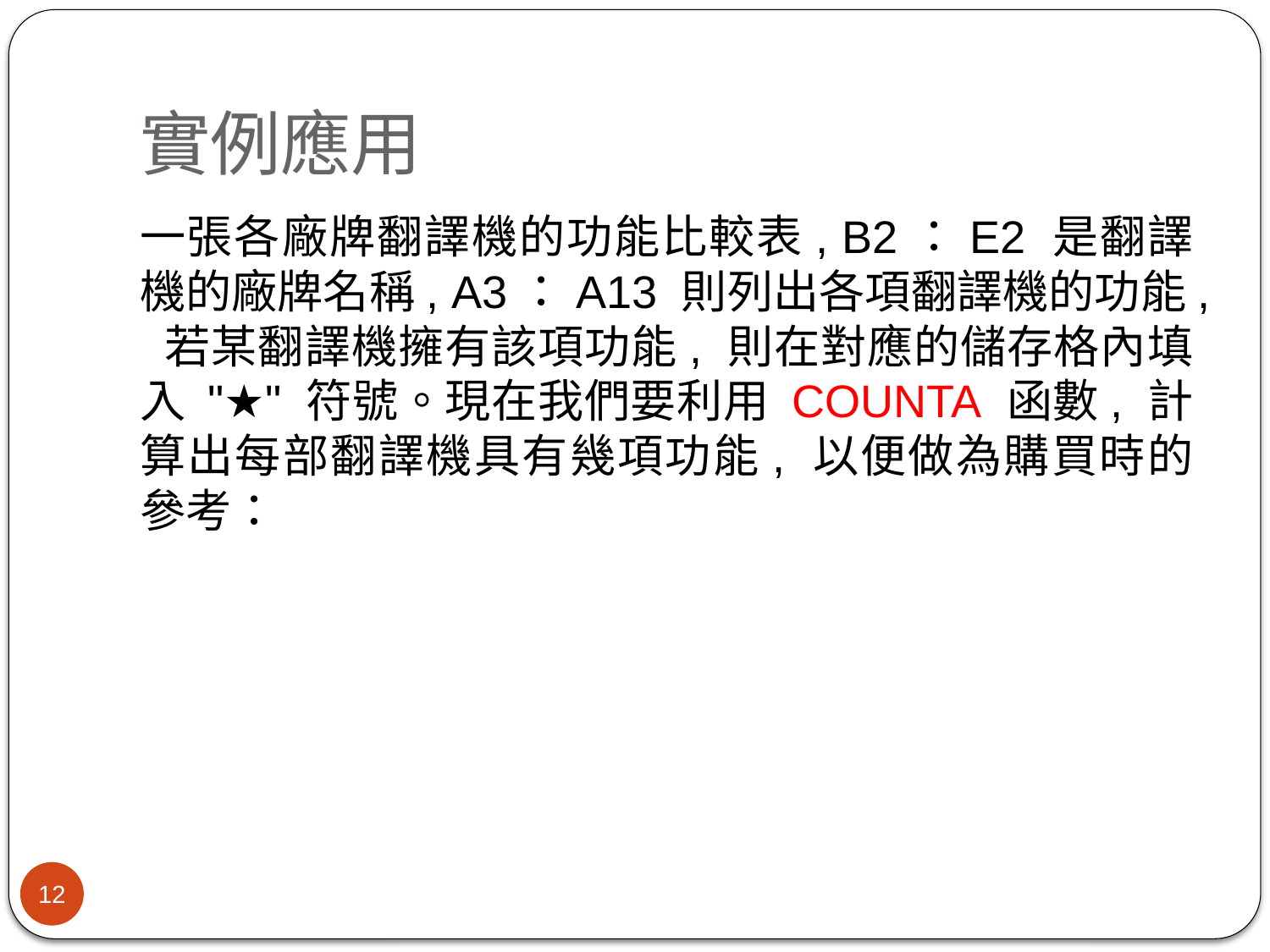

# 實例應用
一張各廠牌翻譯機的功能比較表, B2：E2 是翻譯機的廠牌名稱, A3：A13 則列出各項翻譯機的功能, 若某翻譯機擁有該項功能, 則在對應的儲存格內填入 "★" 符號。現在我們要利用 COUNTA 函數, 計算出每部翻譯機具有幾項功能, 以便做為購買時的參考：
12